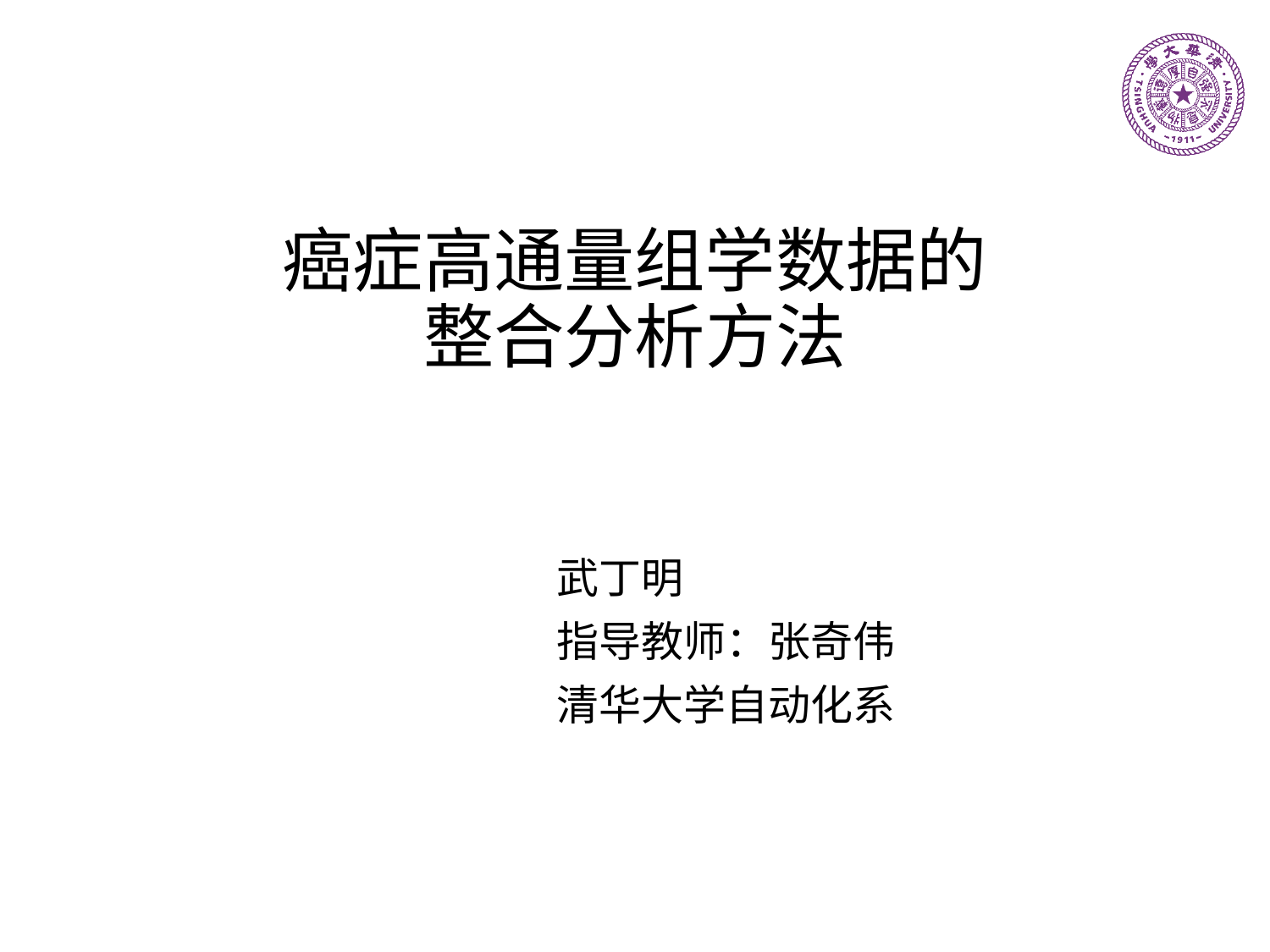

# 癌症高通量组学数据的 整合分析方法
武丁明
指导教师：张奇伟
清华大学自动化系